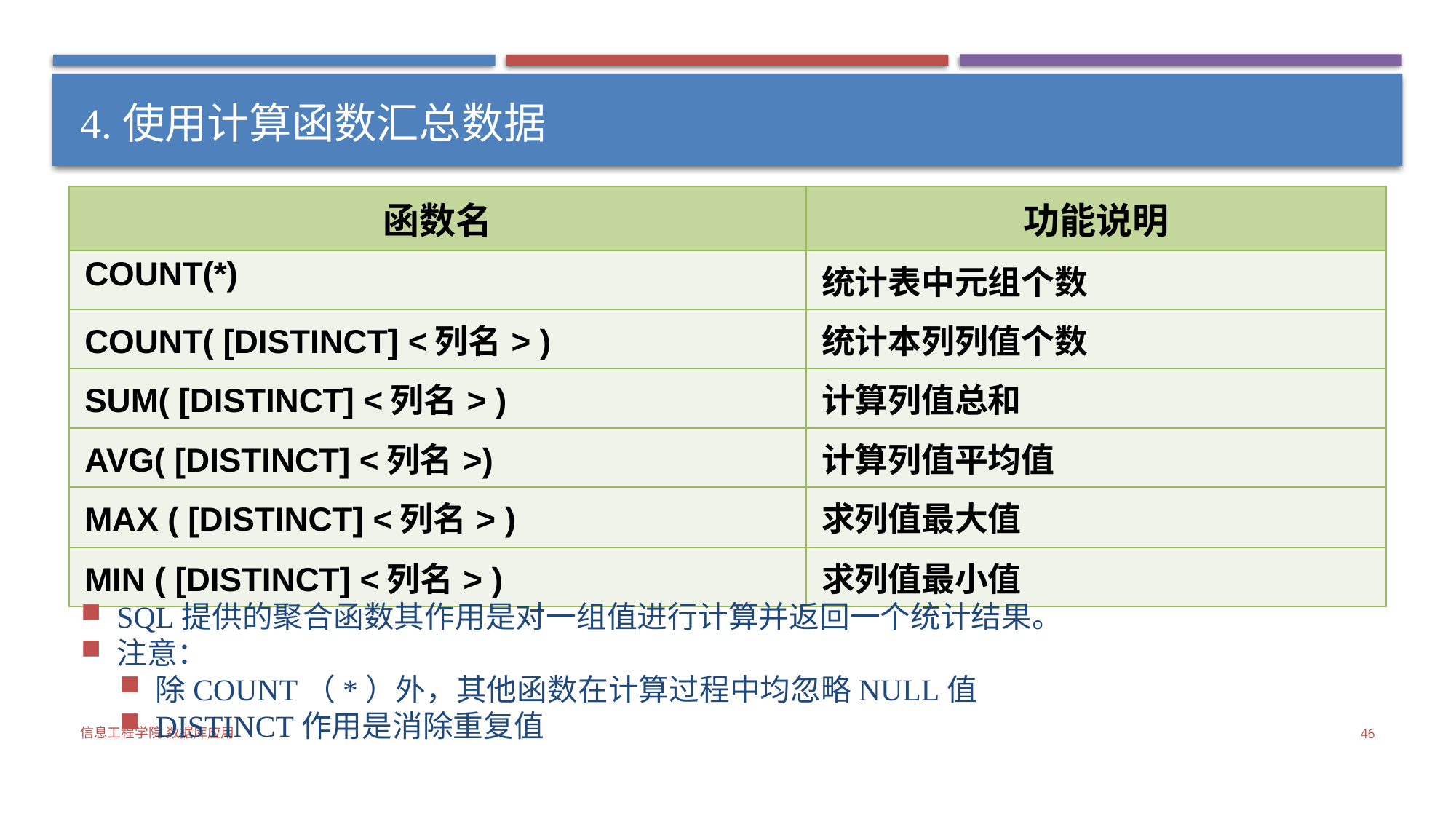

# 4.使用计算函数汇总数据
| 函数名 | 功能说明 |
| --- | --- |
| COUNT(\*) | 统计表中元组个数 |
| COUNT( [DISTINCT] <列名> ) | 统计本列列值个数 |
| SUM( [DISTINCT] <列名> ) | 计算列值总和 |
| AVG( [DISTINCT] <列名>) | 计算列值平均值 |
| MAX ( [DISTINCT] <列名> ) | 求列值最大值 |
| MIN ( [DISTINCT] <列名> ) | 求列值最小值 |
SQL提供的聚合函数其作用是对一组值进行计算并返回一个统计结果。
注意：
除COUNT（*）外，其他函数在计算过程中均忽略NULL值
DISTINCT作用是消除重复值
信息工程学院 数据库应用
46